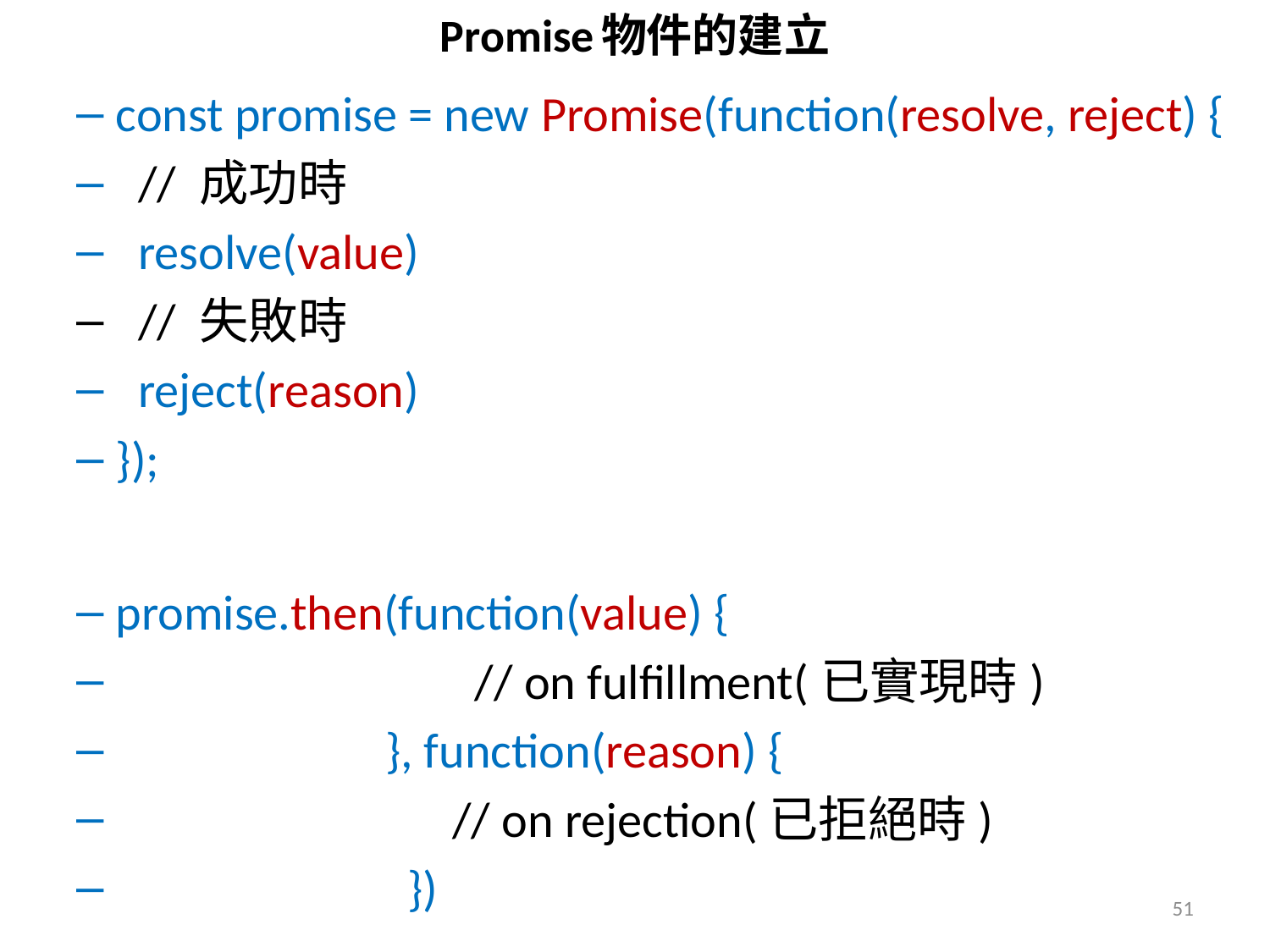

# Promise物件的建立
const promise = new Promise(function(resolve, reject) {
  // 成功時
  resolve(value)
  // 失敗時
  reject(reason)
});

promise.then(function(value) {
                                // on fulfillment(已實現時)
                        }, function(reason) {
                              // on rejection(已拒絕時)
                          })
51